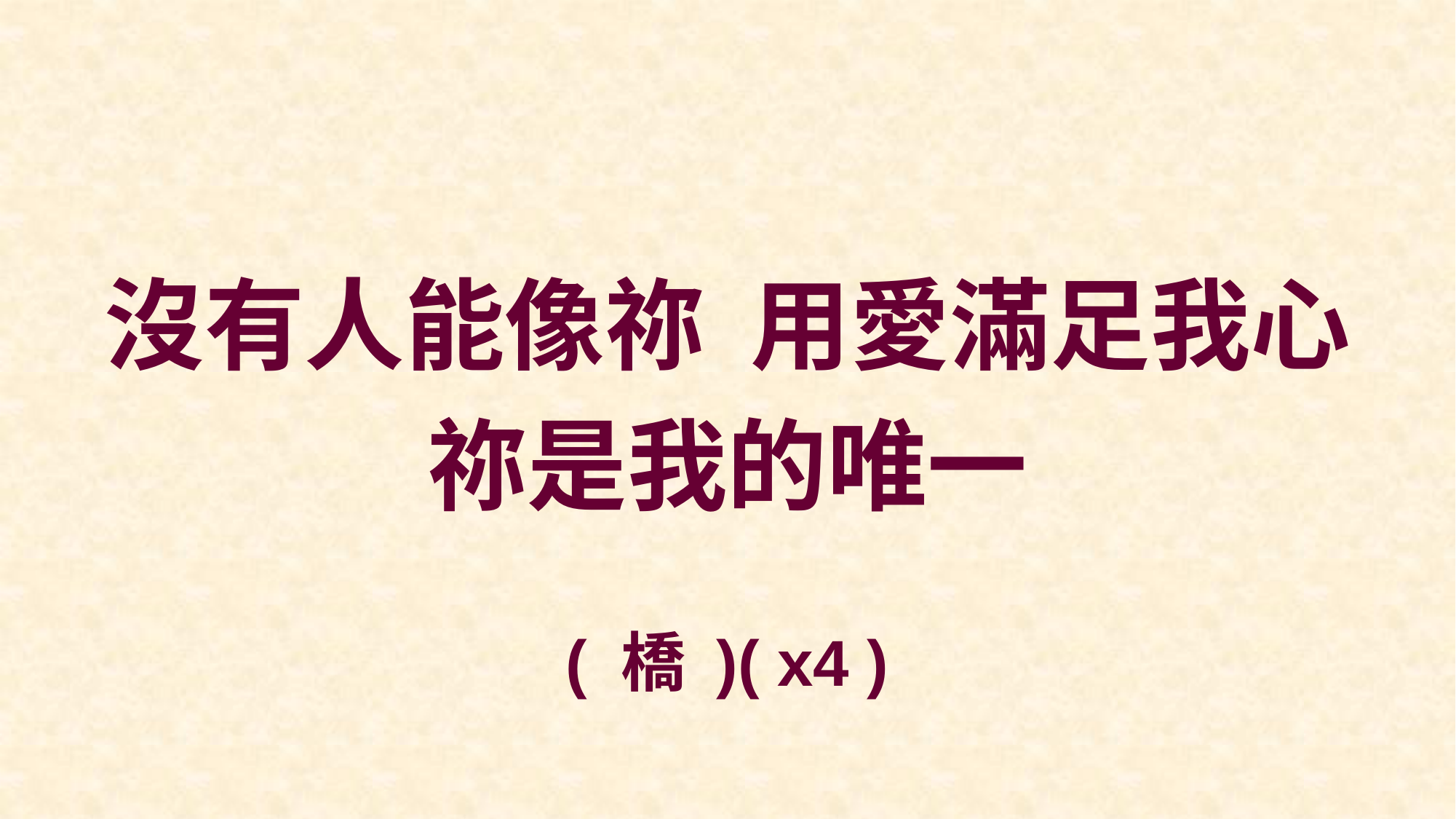

沒有人能像祢  用愛滿足我心
祢是我的唯一
( 橋 )( x4 )